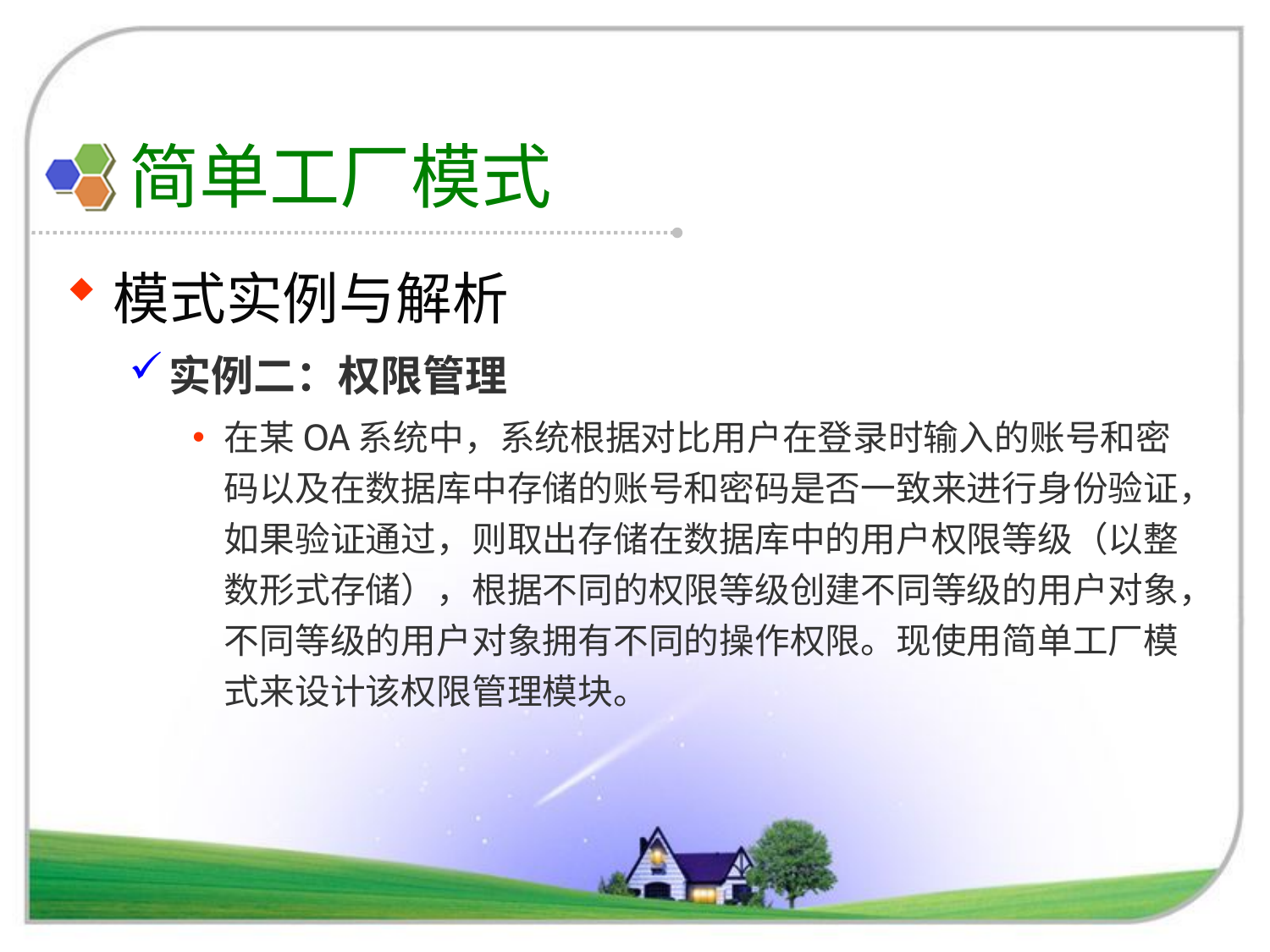

# 简单工厂模式
模式实例与解析
实例二：权限管理
在某OA系统中，系统根据对比用户在登录时输入的账号和密码以及在数据库中存储的账号和密码是否一致来进行身份验证，如果验证通过，则取出存储在数据库中的用户权限等级（以整数形式存储），根据不同的权限等级创建不同等级的用户对象，不同等级的用户对象拥有不同的操作权限。现使用简单工厂模式来设计该权限管理模块。